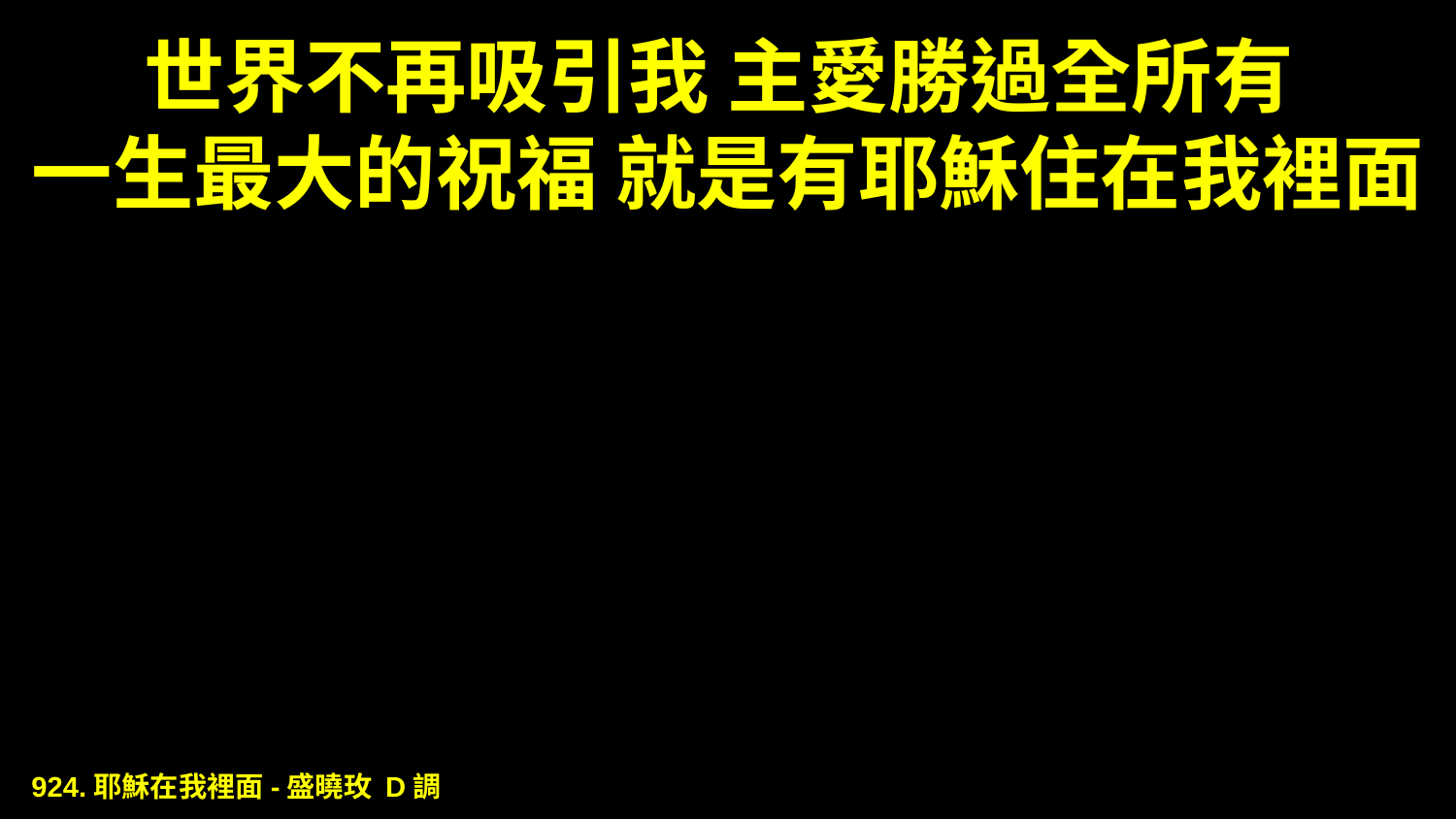

# 世界不再吸引我 主愛勝過全所有 一生最大的祝福 就是有耶穌住在我裡面
924.耶穌在我裡面-盛曉玫 D調